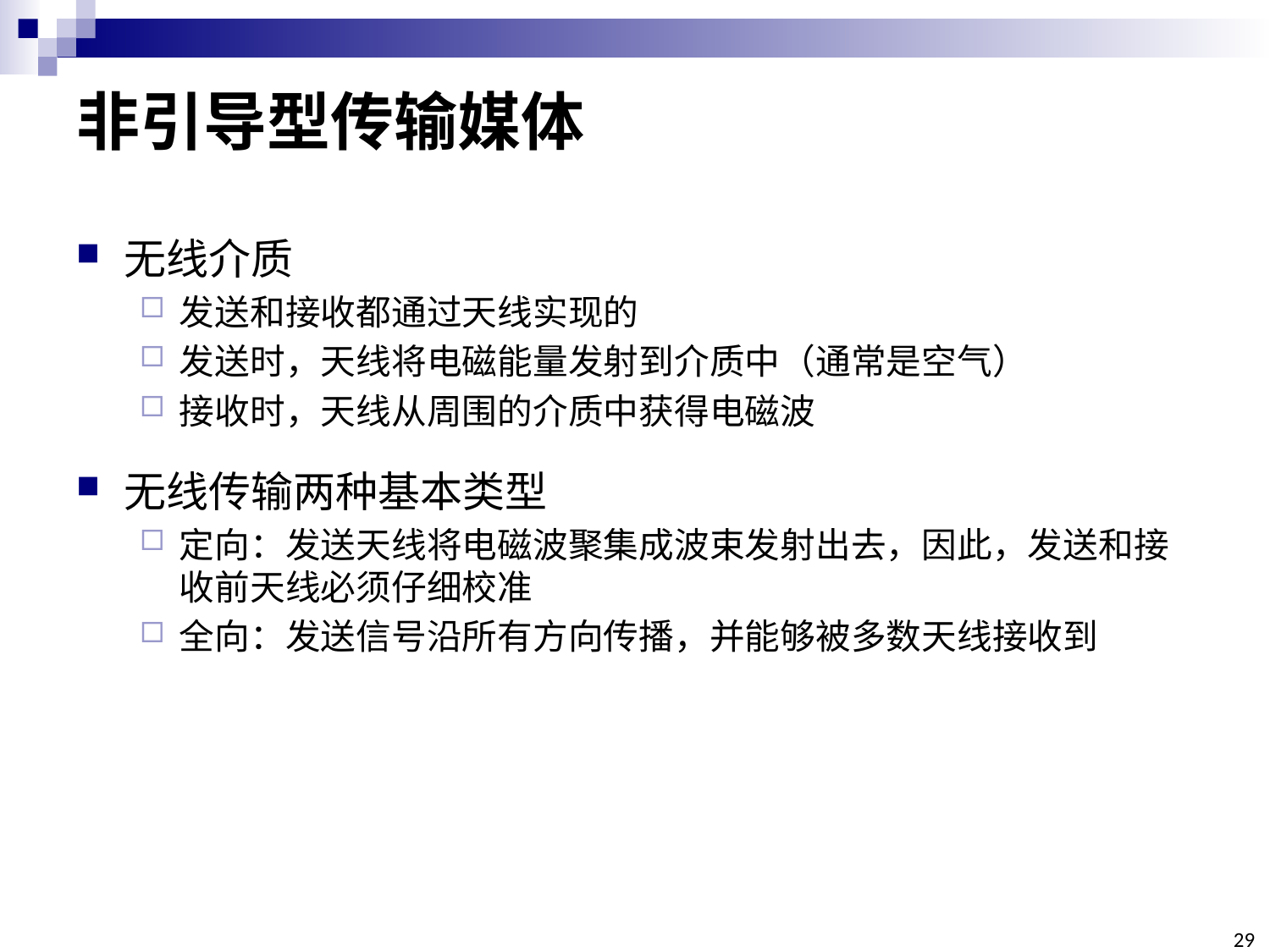

# 非引导型传输媒体
无线介质
发送和接收都通过天线实现的
发送时，天线将电磁能量发射到介质中（通常是空气）
接收时，天线从周围的介质中获得电磁波
无线传输两种基本类型
定向：发送天线将电磁波聚集成波束发射出去，因此，发送和接收前天线必须仔细校准
全向：发送信号沿所有方向传播，并能够被多数天线接收到
29